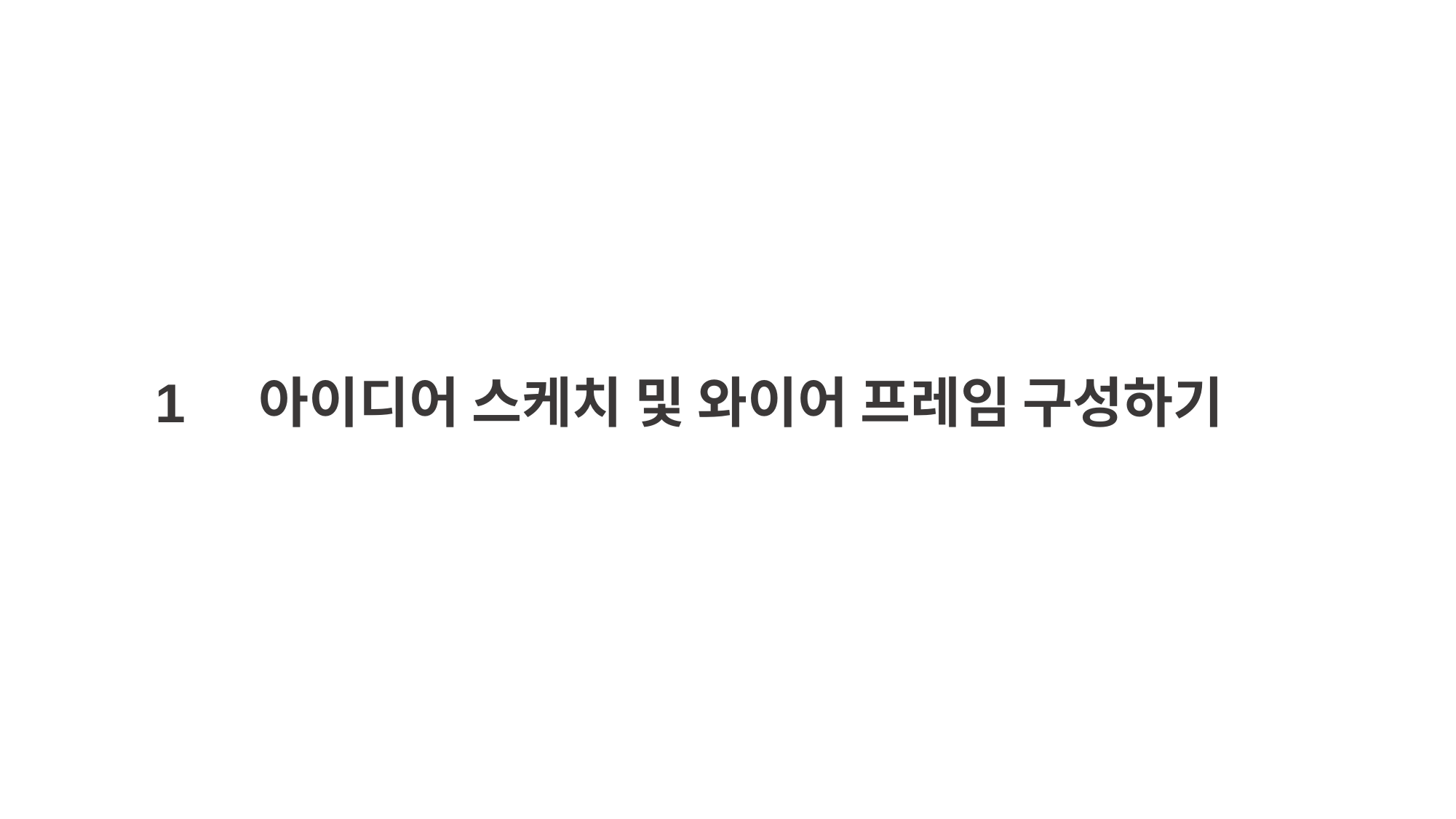

# 1    아이디어 스케치 및 와이어 프레임 구성하기